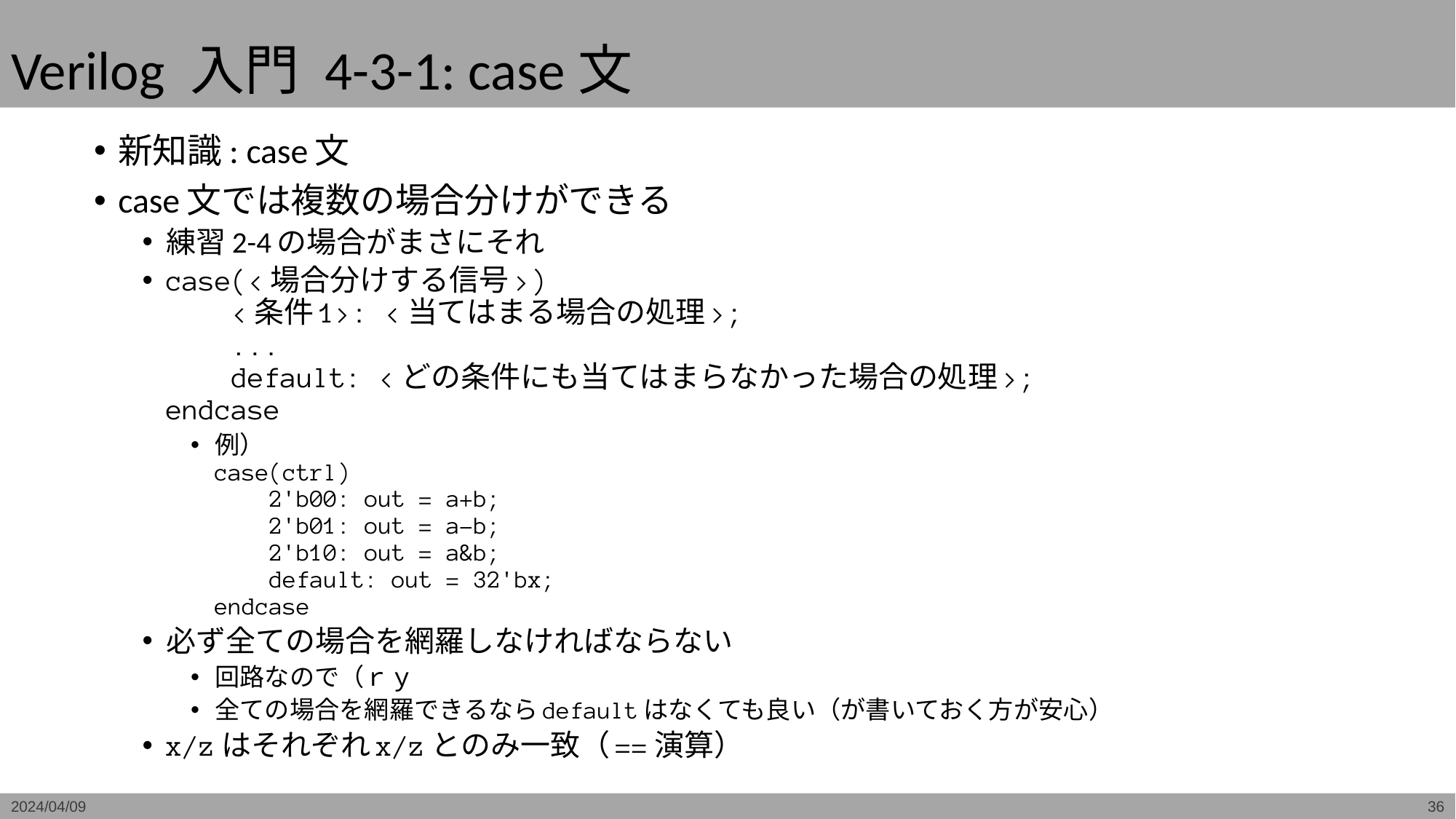

# Verilog 入門 4-3-1: case文
新知識: case文
case文では複数の場合分けができる
練習2-4の場合がまさにそれ
case(<場合分けする信号>)
    <条件1>: <当てはまる場合の処理>;
    ...
    default: <どの条件にも当てはまらなかった場合の処理>;
endcase
例）
case(ctrl)
    2'b00: out = a+b;
    2'b01: out = a-b;
    2'b10: out = a&b;
    default: out = 32'bx;
endcase
必ず全ての場合を網羅しなければならない
回路なので（ｒｙ
全ての場合を網羅できるならdefaultはなくても良い（が書いておく方が安心）
x/zはそれぞれx/zとのみ一致（==演算）
2024/04/09
36